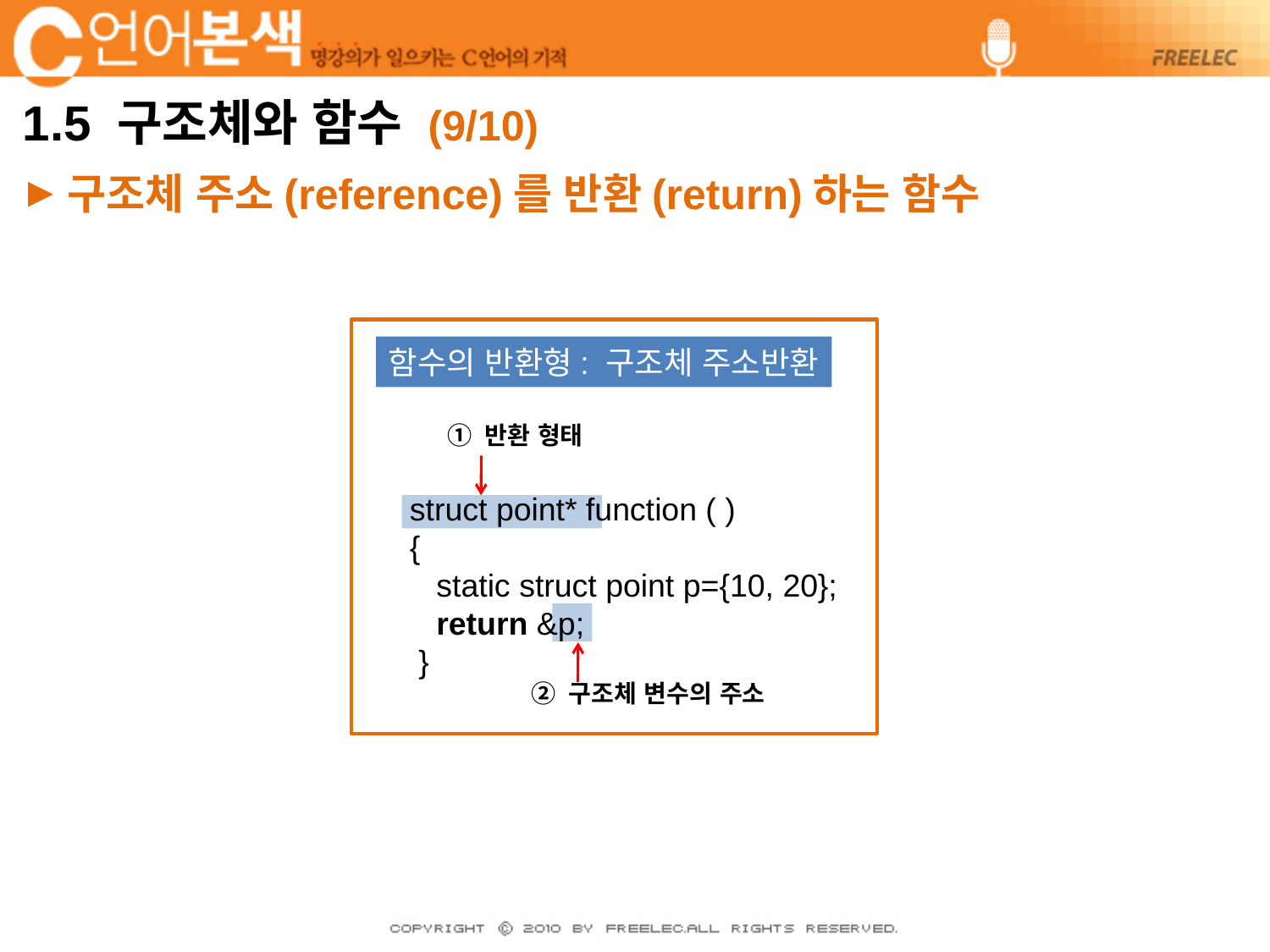

# 1.5 구조체와 함수 (9/10)
구조체 주소(reference)를 반환(return)하는 함수

함수의 반환형: 구조체 주소반환
① 반환 형태
  struct point* function ( )
  {
     static struct point p={10, 20};
     return &p;
   }

② 구조체 변수의 주소